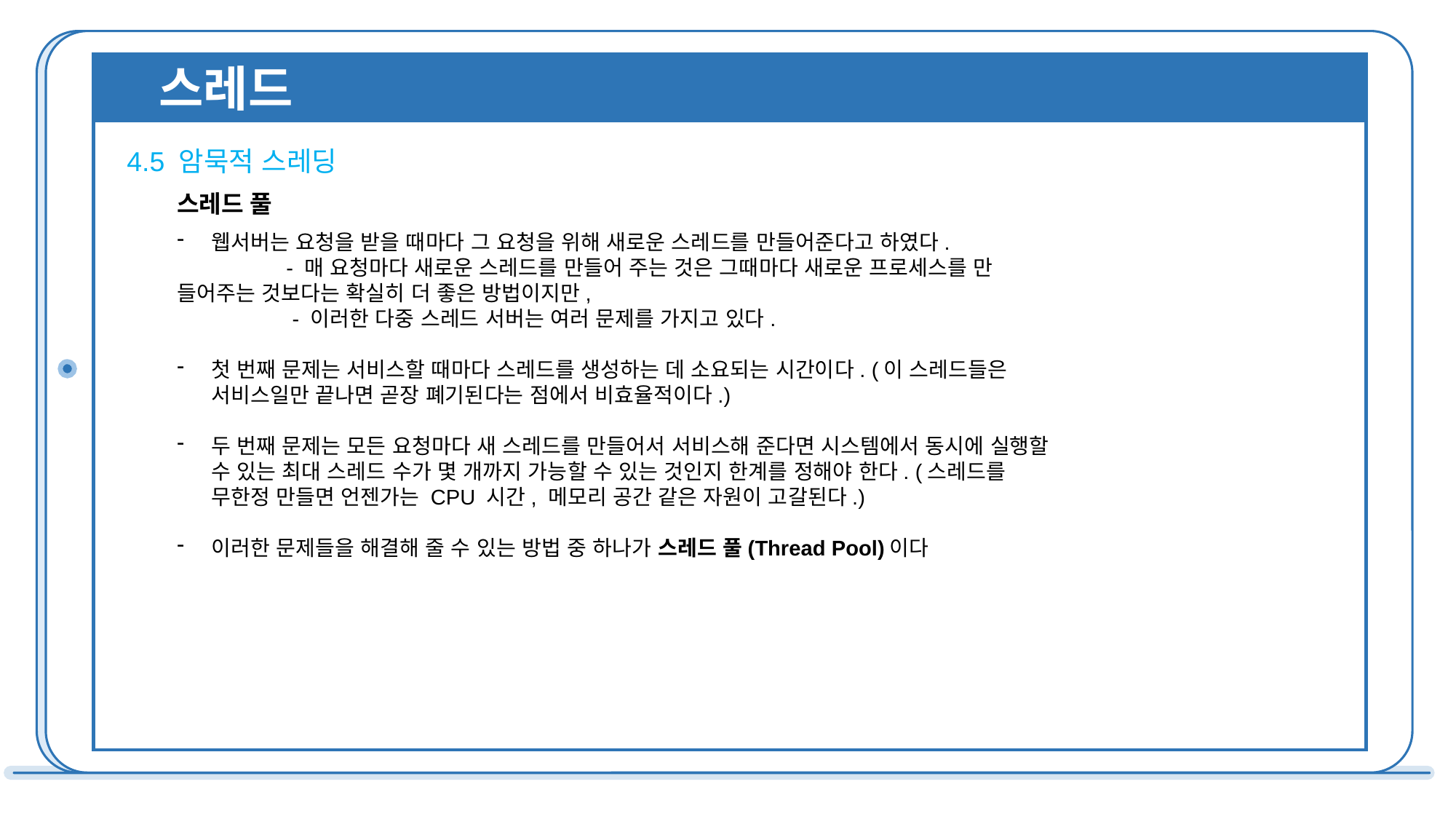

스레드

4.5 암묵적 스레딩
스레드 풀
웹서버는 요청을 받을 때마다 그 요청을 위해 새로운 스레드를 만들어준다고 하였다.
	- 매 요청마다 새로운 스레드를 만들어 주는 것은 그때마다 새로운 프로세스를 만	들어주는 것보다는 확실히 더 좋은 방법이지만,
	 - 이러한 다중 스레드 서버는 여러 문제를 가지고 있다.

첫 번째 문제는 서비스할 때마다 스레드를 생성하는 데 소요되는 시간이다. (이 스레드들은 서비스일만 끝나면 곧장 폐기된다는 점에서 비효율적이다.)

두 번째 문제는 모든 요청마다 새 스레드를 만들어서 서비스해 준다면 시스템에서 동시에 실행할 수 있는 최대 스레드 수가 몇 개까지 가능할 수 있는 것인지 한계를 정해야 한다. (스레드를 무한정 만들면 언젠가는 CPU 시간, 메모리 공간 같은 자원이 고갈된다.)

이러한 문제들을 해결해 줄 수 있는 방법 중 하나가 스레드 풀(Thread Pool)이다